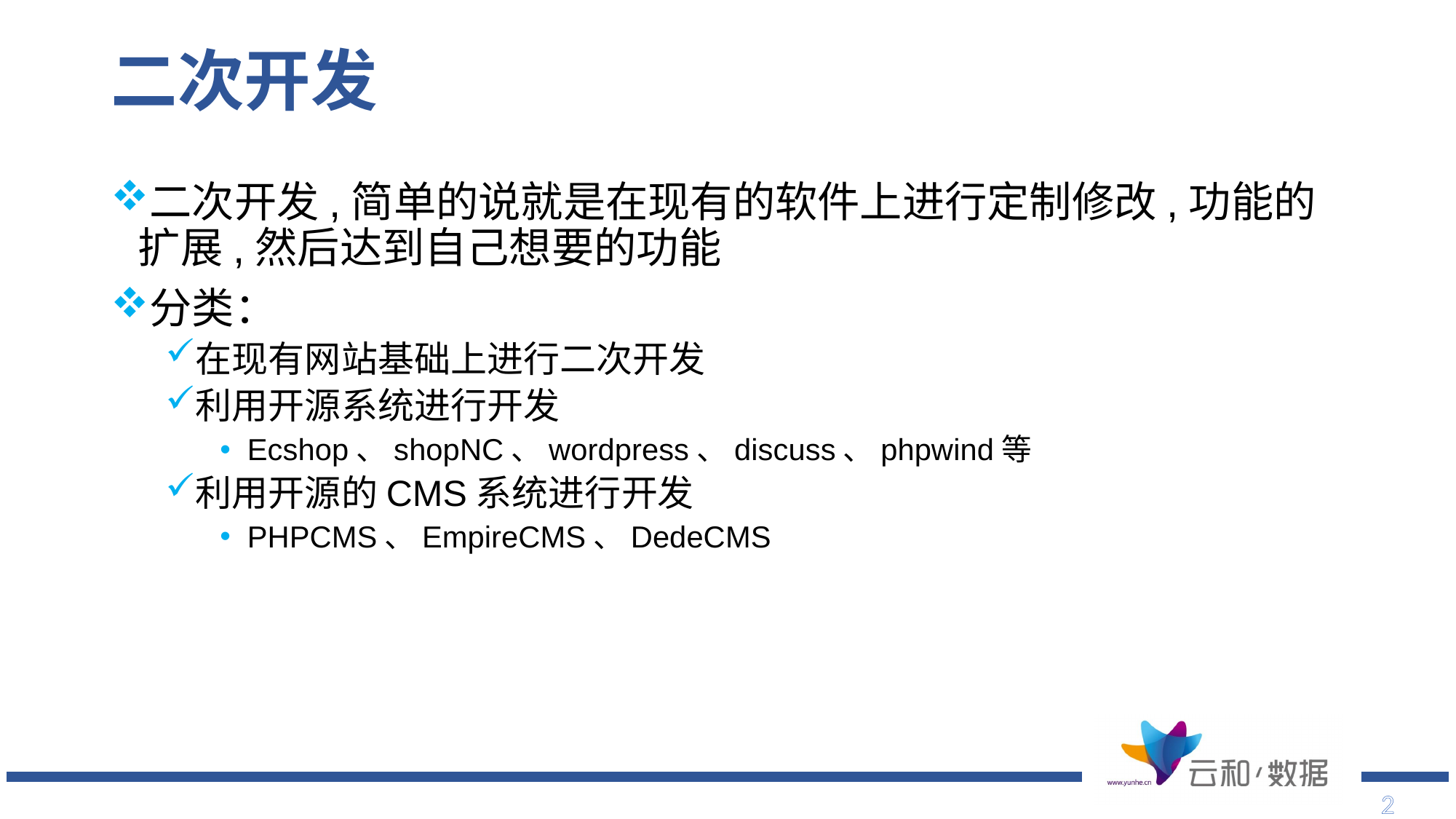

# 二次开发
二次开发,简单的说就是在现有的软件上进行定制修改,功能的扩展,然后达到自己想要的功能
分类：
在现有网站基础上进行二次开发
利用开源系统进行开发
Ecshop、shopNC、wordpress、discuss、phpwind等
利用开源的CMS系统进行开发
PHPCMS、EmpireCMS、DedeCMS